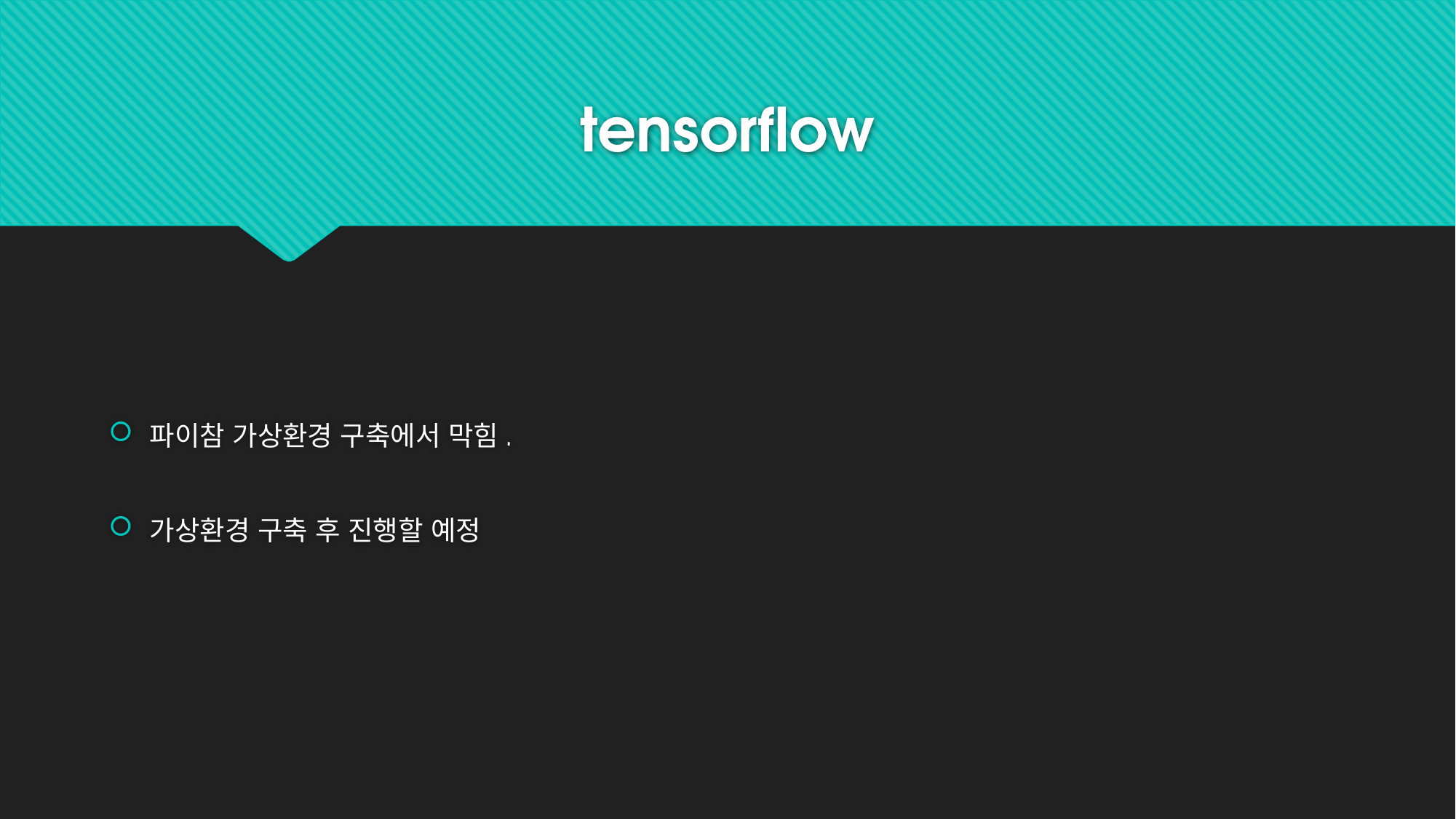

# tensorflow
파이참 가상환경 구축에서 막힘.

가상환경 구축 후 진행할 예정